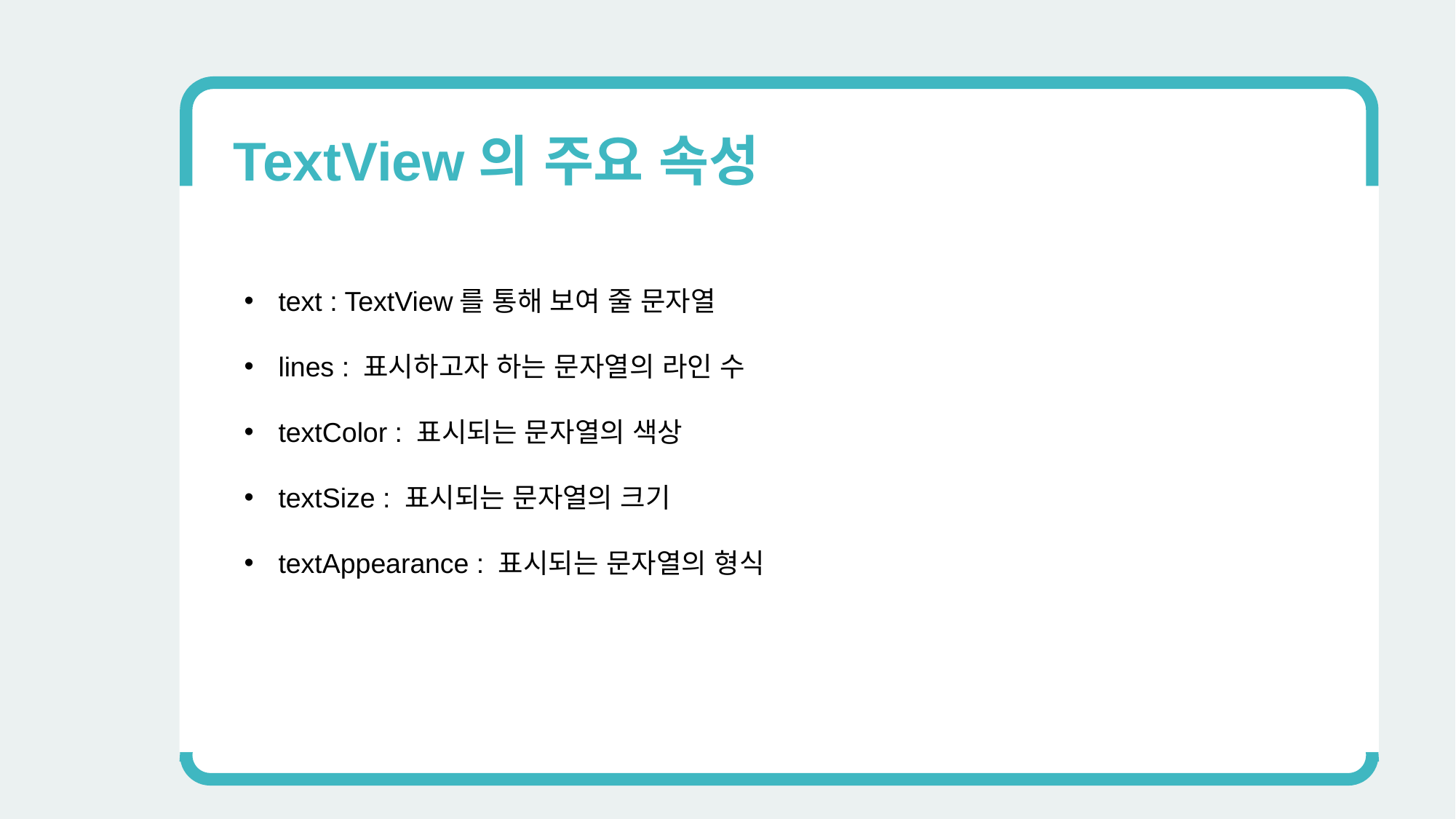

TextView의 주요 속성

text : TextView를 통해 보여 줄 문자열
lines : 표시하고자 하는 문자열의 라인 수
textColor : 표시되는 문자열의 색상
textSize : 표시되는 문자열의 크기
textAppearance : 표시되는 문자열의 형식